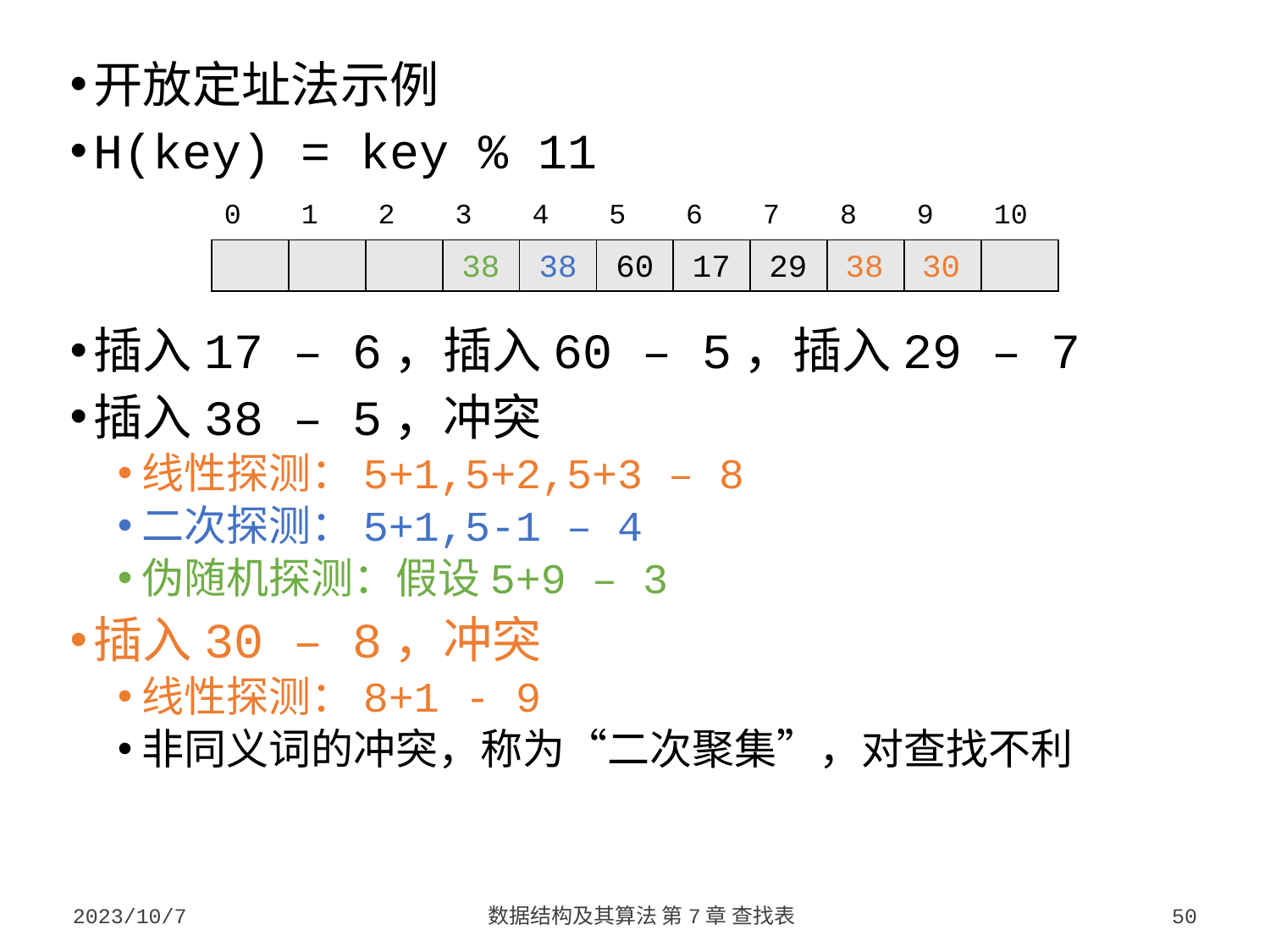

开放定址法示例
H(key) = key % 11

插入17 – 6，插入60 – 5，插入29 – 7
插入38 – 5，冲突
线性探测：5+1,5+2,5+3 – 8
二次探测：5+1,5-1 – 4
伪随机探测：假设5+9 – 3
插入30 – 8，冲突
线性探测：8+1 - 9
非同义词的冲突，称为“二次聚集”，对查找不利
| 0 | 1 | 2 | 3 | 4 | 5 | 6 | 7 | 8 | 9 | 10 |
| --- | --- | --- | --- | --- | --- | --- | --- | --- | --- | --- |
38
38
60
17
29
38
30
|  |  |  |  |  |  |  |  |  |  |  |
| --- | --- | --- | --- | --- | --- | --- | --- | --- | --- | --- |
2023/10/7
数据结构及其算法 第7章 查找表
50